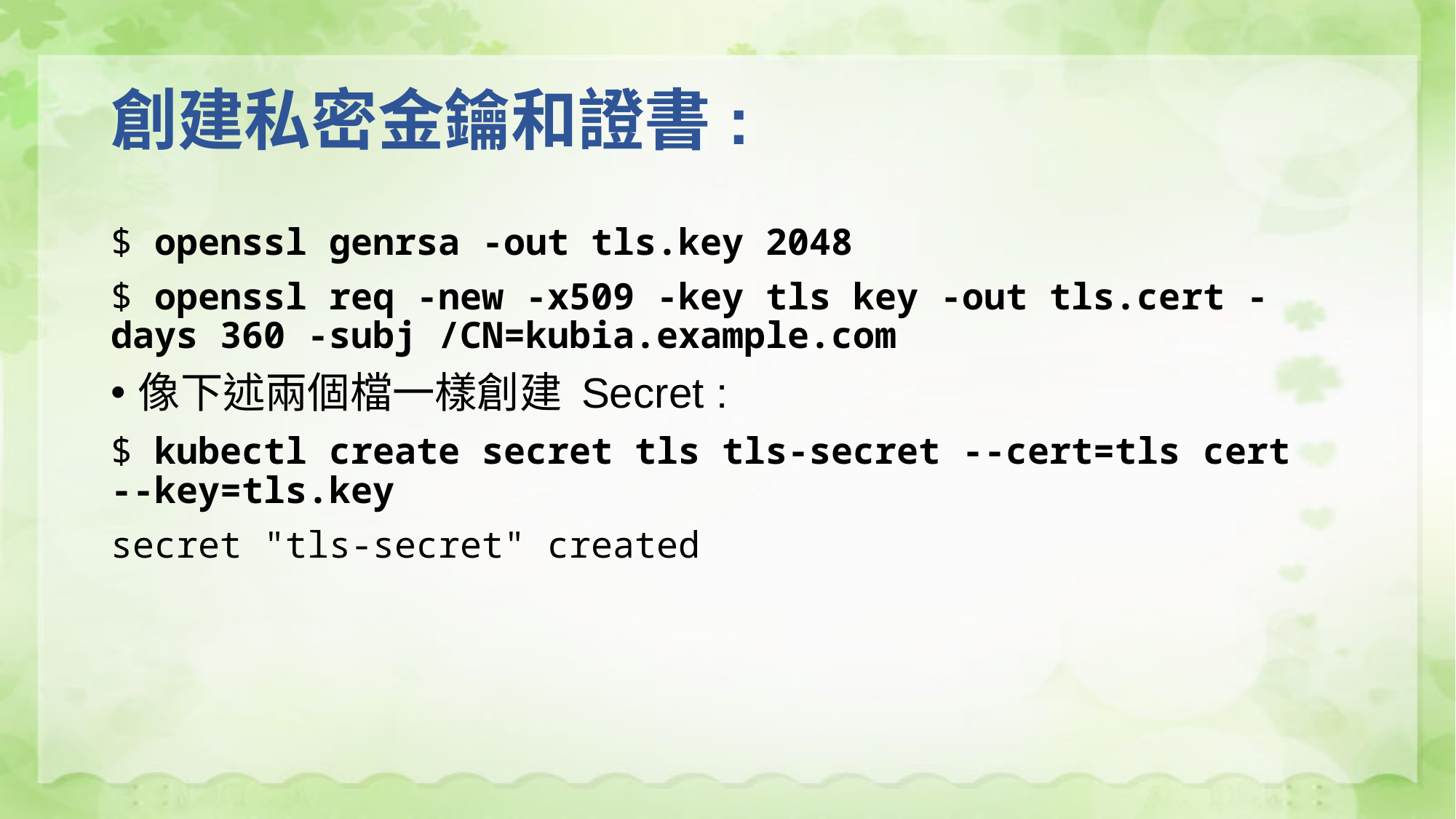

# 創建私密金鑰和證書:
$ openssl genrsa -out tls.key 2048
$ openssl req -new -x509 -key tls key -out tls.cert -days 360 -subj /CN=kubia.example.com
像下述兩個檔一樣創建 Secret :
$ kubectl create secret tls tls-secret --cert=tls cert --key=tls.key
secret "tls-secret" created